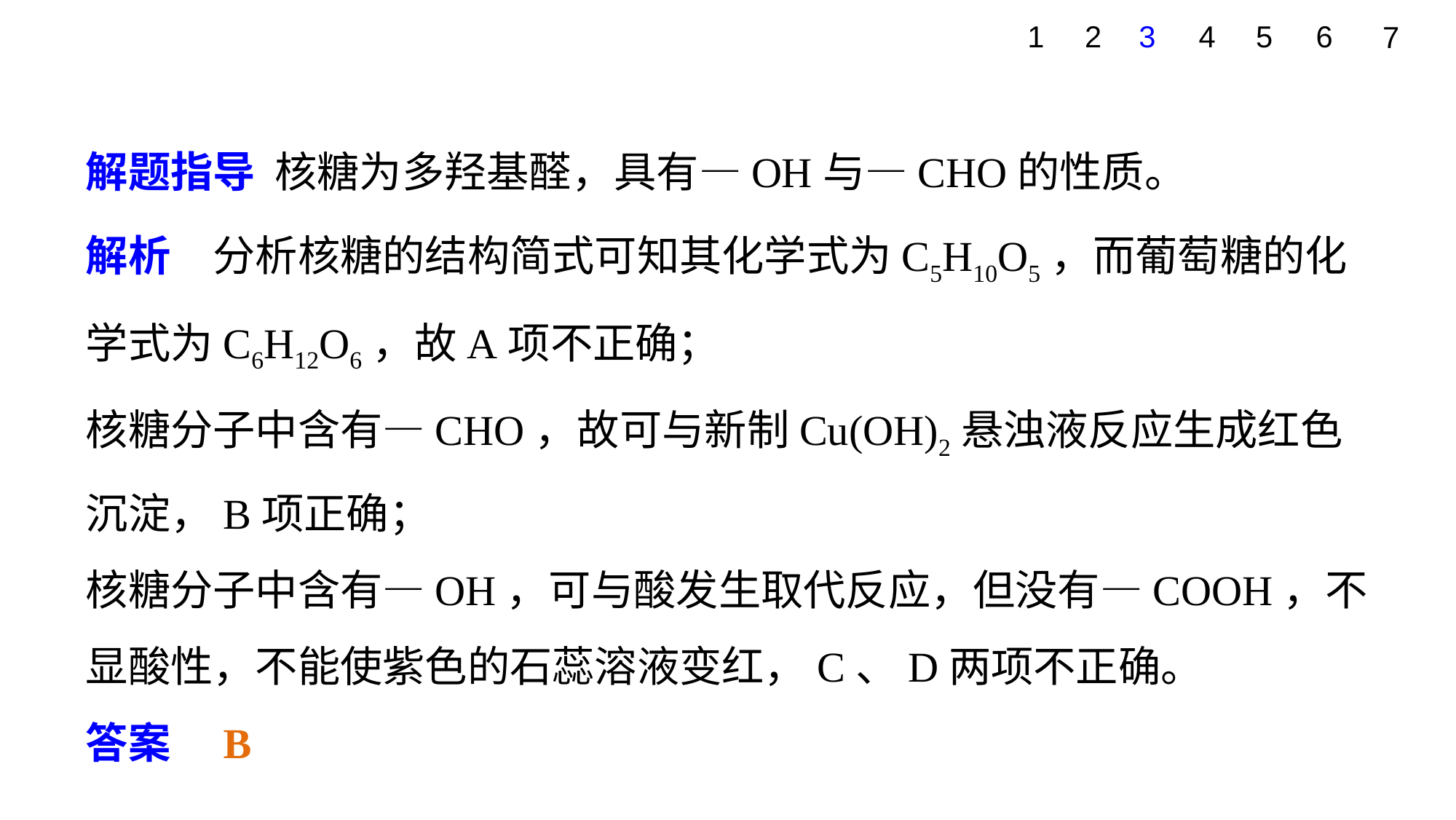

1
2
3
4
5
6
7
解题指导  核糖为多羟基醛，具有—OH与—CHO的性质。
解析　分析核糖的结构简式可知其化学式为C5H10O5，而葡萄糖的化学式为C6H12O6，故A项不正确；
核糖分子中含有—CHO，故可与新制Cu(OH)2悬浊液反应生成红色沉淀，B项正确；
核糖分子中含有—OH，可与酸发生取代反应，但没有—COOH，不显酸性，不能使紫色的石蕊溶液变红，C、D两项不正确。
答案　B